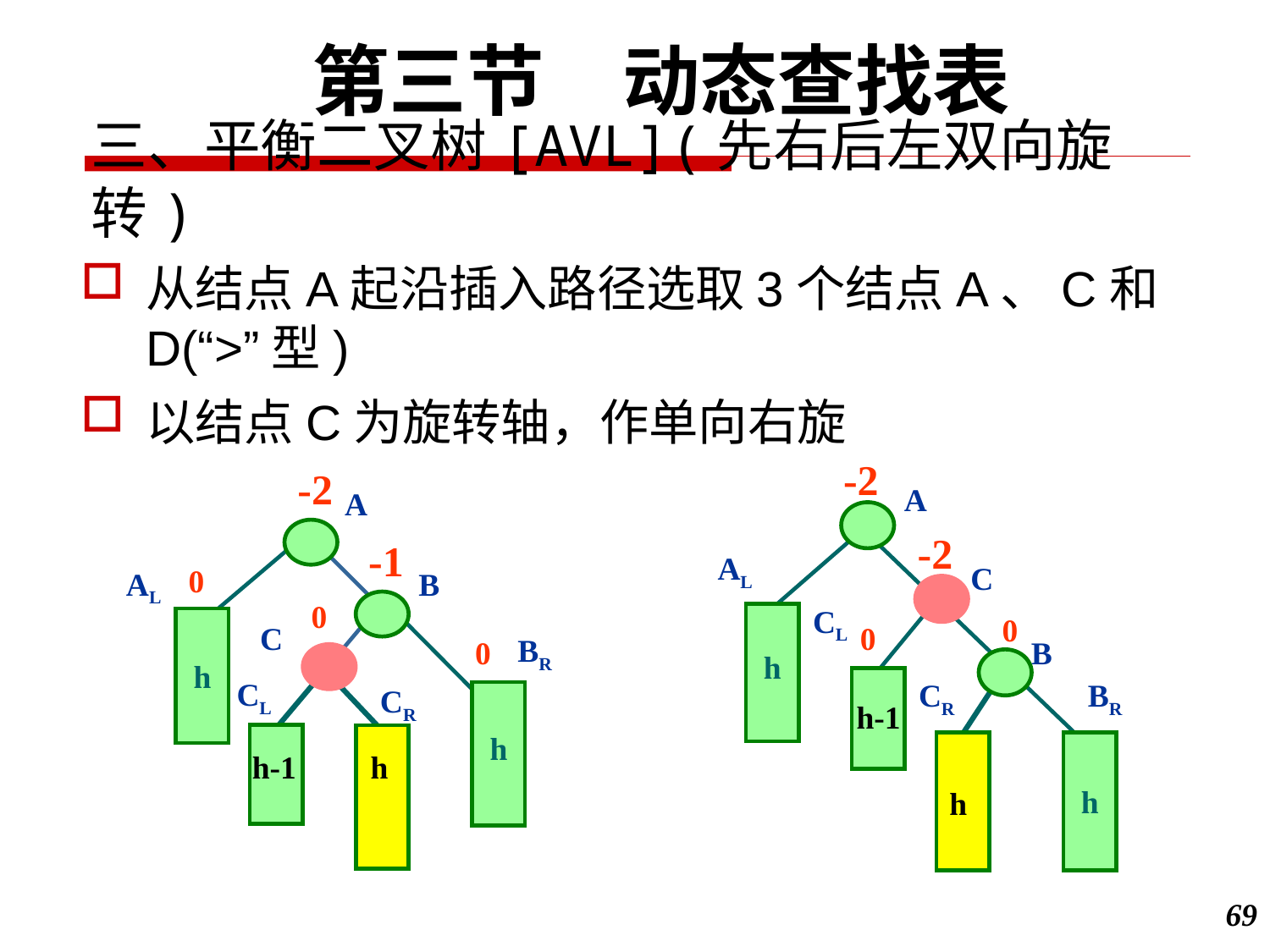

第三节　动态查找表
三、平衡二叉树[AVL](先右后左双向旋转)
从结点A起沿插入路径选取3个结点A、C和D(“>”型)
以结点C为旋转轴，作单向右旋
-2
A

-2

AL
C

CL
h
0
0

B

CR
BR

    h-1

h
h
-2
A

-1

0
AL
B
0

h
C

BR
0

CL

CR

h

h-1
h
69